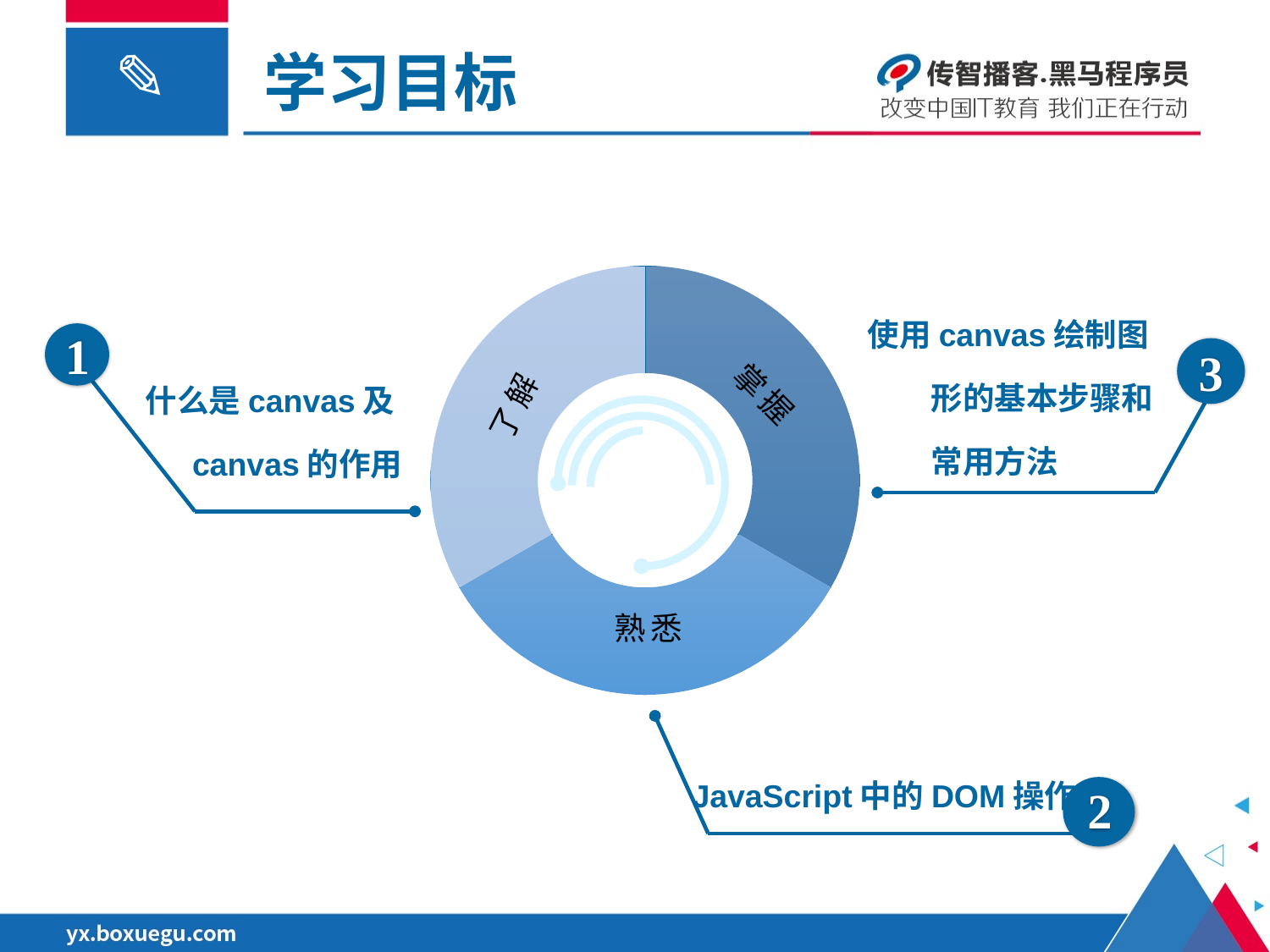

学习目标

### Chart

| Category | 销售额 |
|---|---|
| 掌握知识 | 3.333333333 |
| 理解知识 | 3.333333333 |
| 了解知识 | 3.333333333 |
了解
掌握
熟悉
使用canvas绘制图形的基本步骤和常用方法

3

什么是canvas及canvas的作用
1

了解
掌握
熟悉

JavaScript中的DOM操作

2